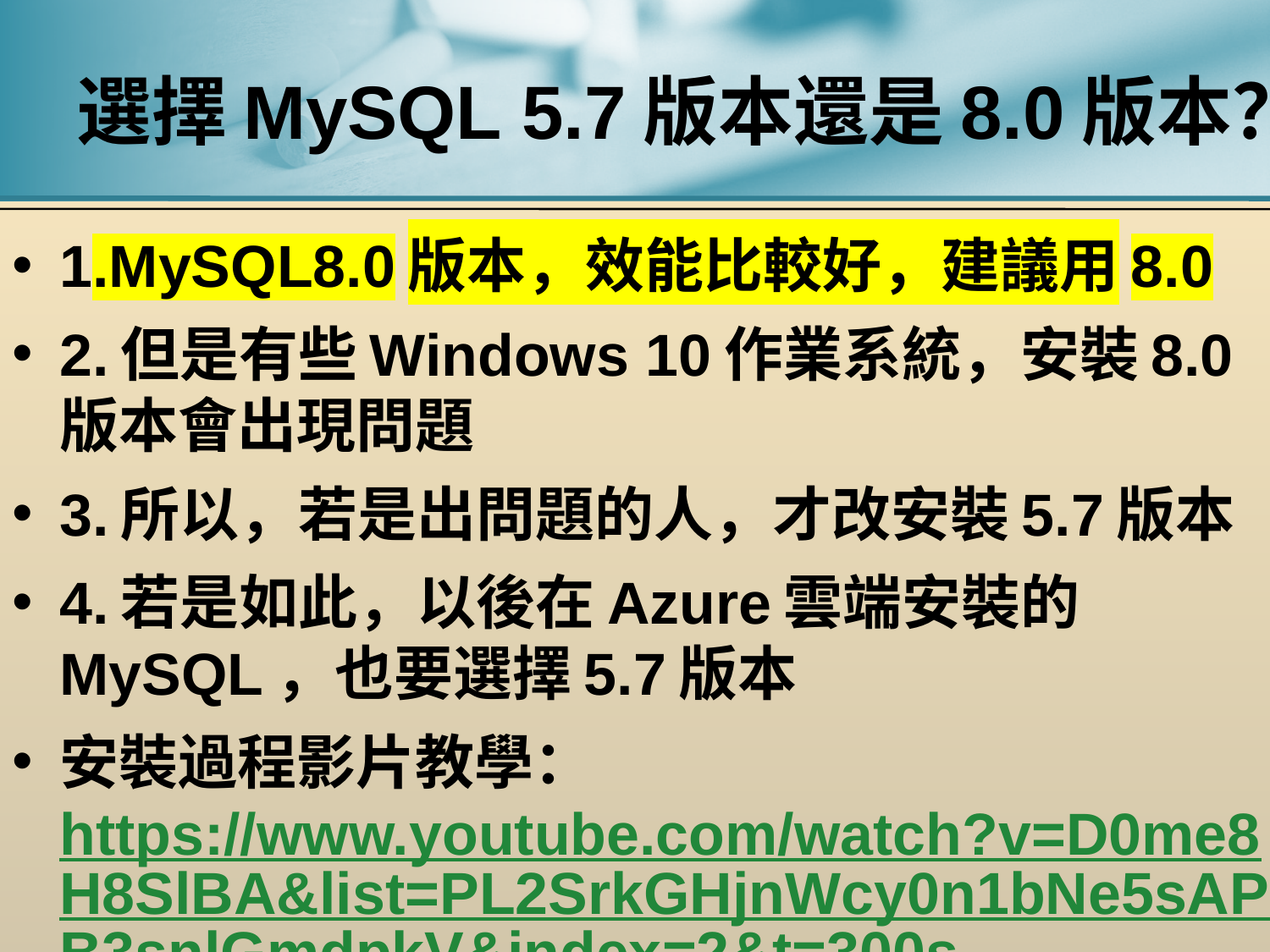

# 選擇MySQL 5.7版本還是8.0版本？
1.MySQL8.0版本，效能比較好，建議用8.0
2.但是有些Windows 10作業系統，安裝8.0版本會出現問題
3.所以，若是出問題的人，才改安裝5.7版本
4.若是如此，以後在Azure雲端安裝的MySQL，也要選擇5.7版本
安裝過程影片教學：https://www.youtube.com/watch?v=D0me8H8SlBA&list=PL2SrkGHjnWcy0n1bNe5sAPB3snlGmdpkV&index=2&t=300s